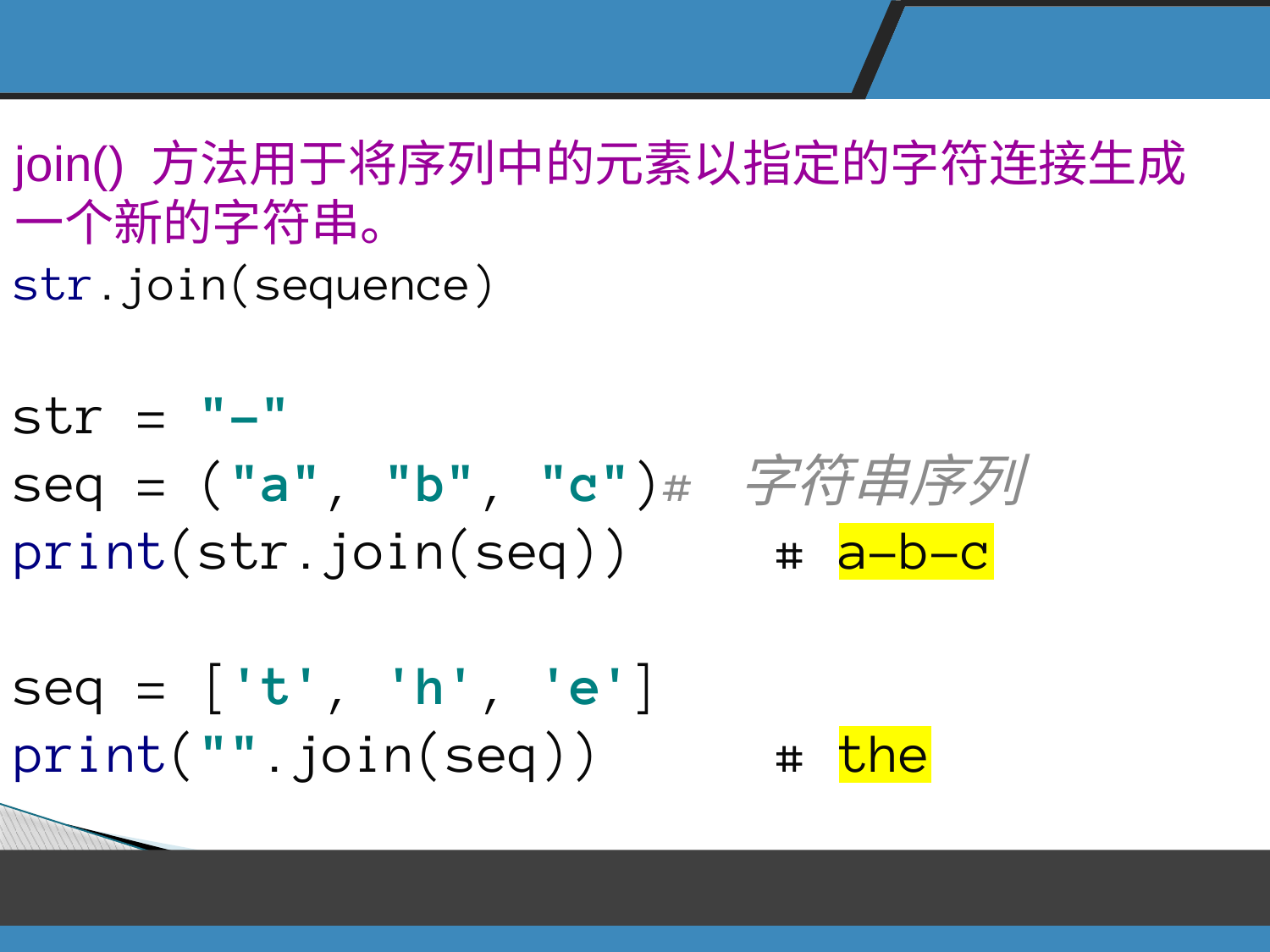

join() 方法用于将序列中的元素以指定的字符连接生成一个新的字符串。
str.join(sequence)

str = "-"
seq = ("a", "b", "c")# 字符串序列
print(str.join(seq)) 	# a-b-c
seq = ['t', 'h', 'e']
print("".join(seq)) 		# the